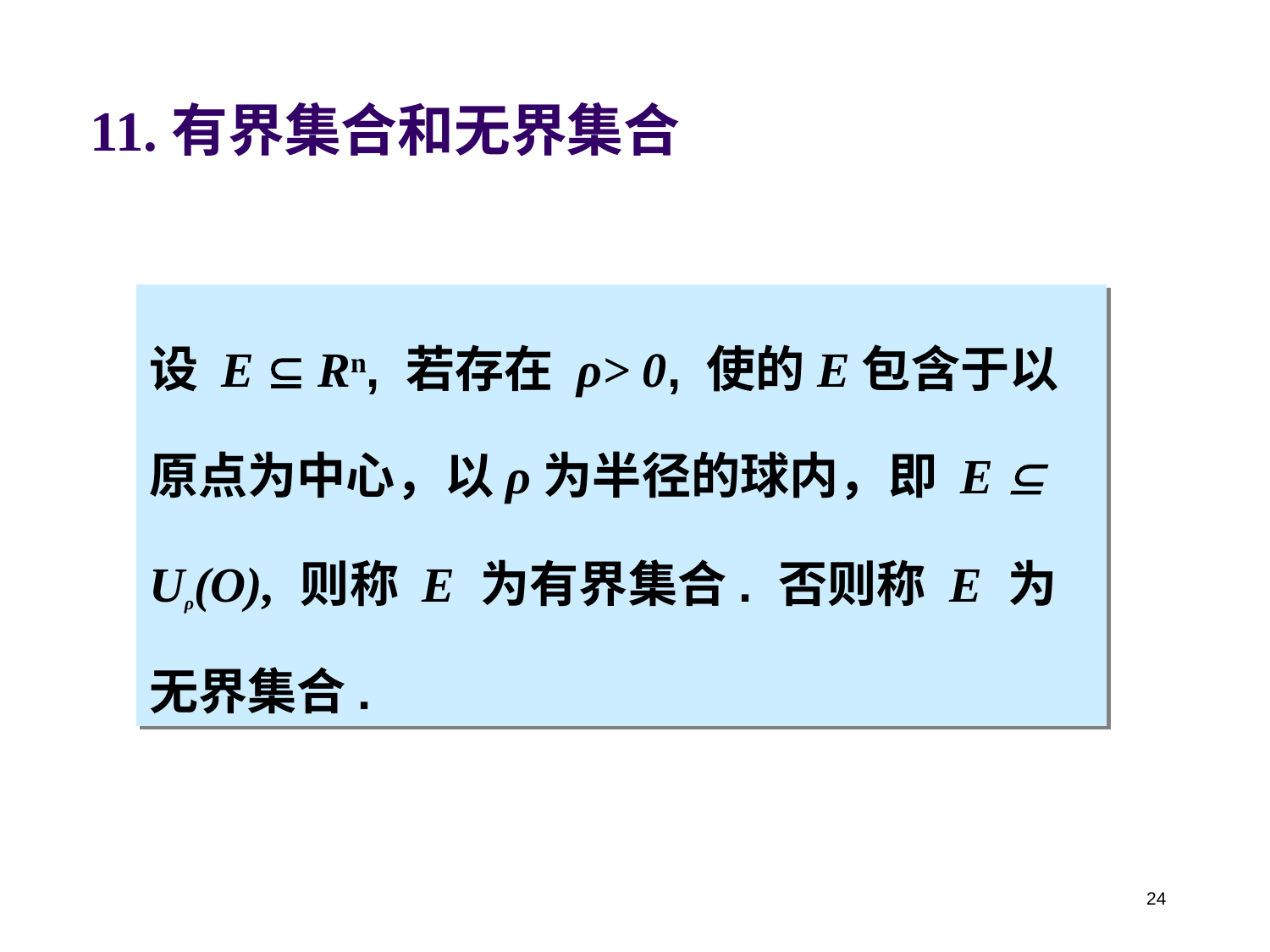

11.有界集合和无界集合
设 E ⊆ Rn, 若存在 ρ> 0, 使的E包含于以原点为中心，以ρ为半径的球内，即 E ⊆ Uρ(O), 则称 E 为有界集合. 否则称 E 为无界集合.
24